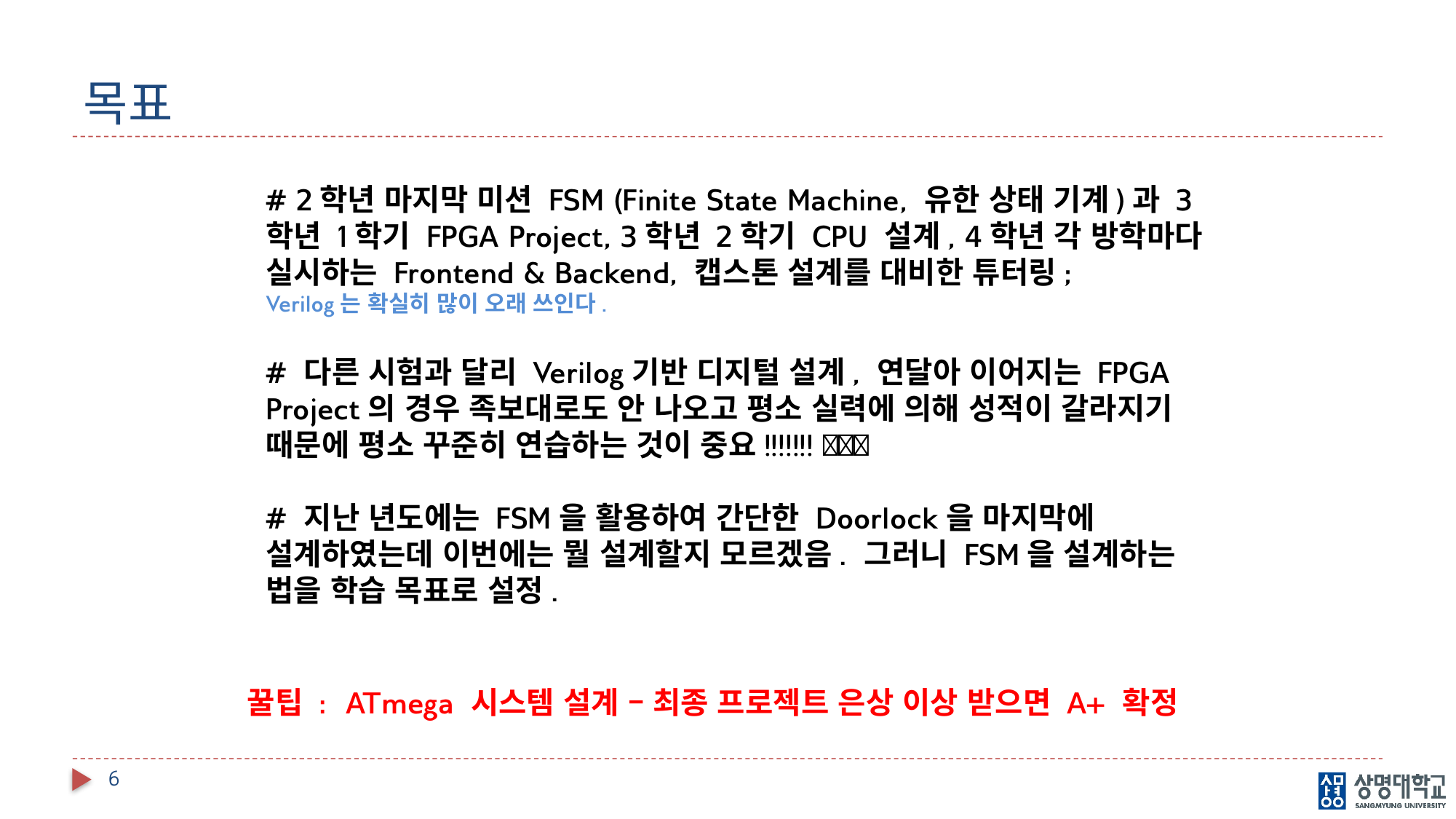

# 목표
# 2학년 마지막 미션 FSM (Finite State Machine, 유한 상태 기계)과 3학년 1학기 FPGA Project, 3학년 2학기 CPU 설계, 4학년 각 방학마다 실시하는 Frontend & Backend, 캡스톤 설계를 대비한 튜터링;
Verilog는 확실히 많이 오래 쓰인다.

# 다른 시험과 달리 Verilog기반 디지털 설계, 연달아 이어지는 FPGA Project의 경우 족보대로도 안 나오고 평소 실력에 의해 성적이 갈라지기 때문에 평소 꾸준히 연습하는 것이 중요!!!!!!! 🥵🥵🥵

# 지난 년도에는 FSM을 활용하여 간단한 Doorlock을 마지막에 설계하였는데 이번에는 뭘 설계할지 모르겠음. 그러니 FSM을 설계하는 법을 학습 목표로 설정.
꿀팁 :  ATmega 시스템 설계 – 최종 프로젝트 은상 이상 받으면 A+ 확정
6